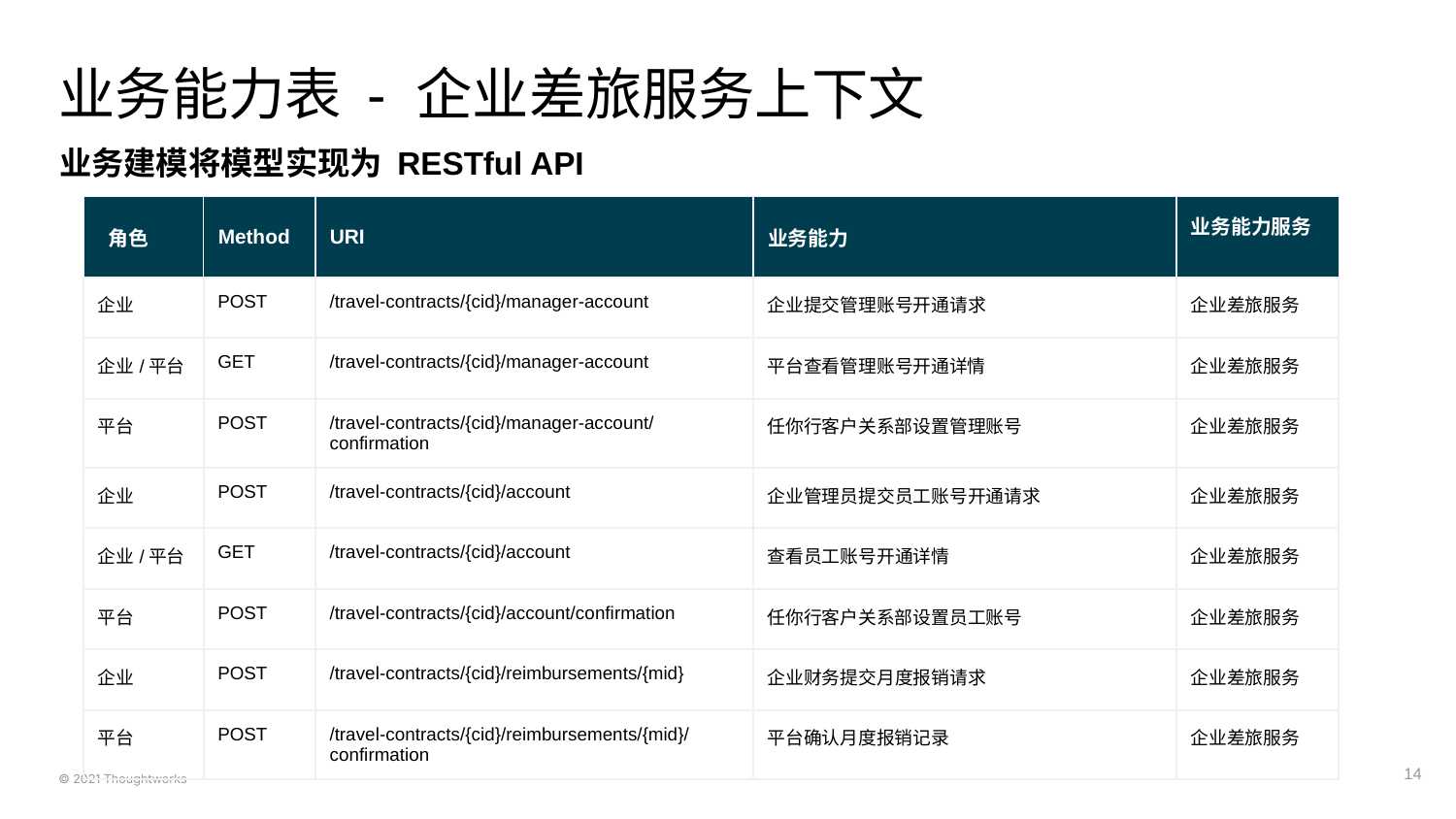

# 业务能力表 - 企业差旅服务上下文
业务建模将模型实现为 RESTful API
| 角色 | Method | URI | 业务能力 | 业务能力服务 |
| --- | --- | --- | --- | --- |
| 企业 | POST | /travel-contracts/{cid}/manager-account | 企业提交管理账号开通请求 | 企业差旅服务 |
| 企业/平台 | GET | /travel-contracts/{cid}/manager-account | 平台查看管理账号开通详情 | 企业差旅服务 |
| 平台 | POST | /travel-contracts/{cid}/manager-account/confirmation | 任你行客户关系部设置管理账号 | 企业差旅服务 |
| 企业 | POST | /travel-contracts/{cid}/account | 企业管理员提交员工账号开通请求 | 企业差旅服务 |
| 企业/平台 | GET | /travel-contracts/{cid}/account | 查看员工账号开通详情 | 企业差旅服务 |
| 平台 | POST | /travel-contracts/{cid}/account/confirmation | 任你行客户关系部设置员工账号 | 企业差旅服务 |
| 企业 | POST | /travel-contracts/{cid}/reimbursements/{mid} | 企业财务提交月度报销请求 | 企业差旅服务 |
| 平台 | POST | /travel-contracts/{cid}/reimbursements/{mid}/confirmation | 平台确认月度报销记录 | 企业差旅服务 |
14